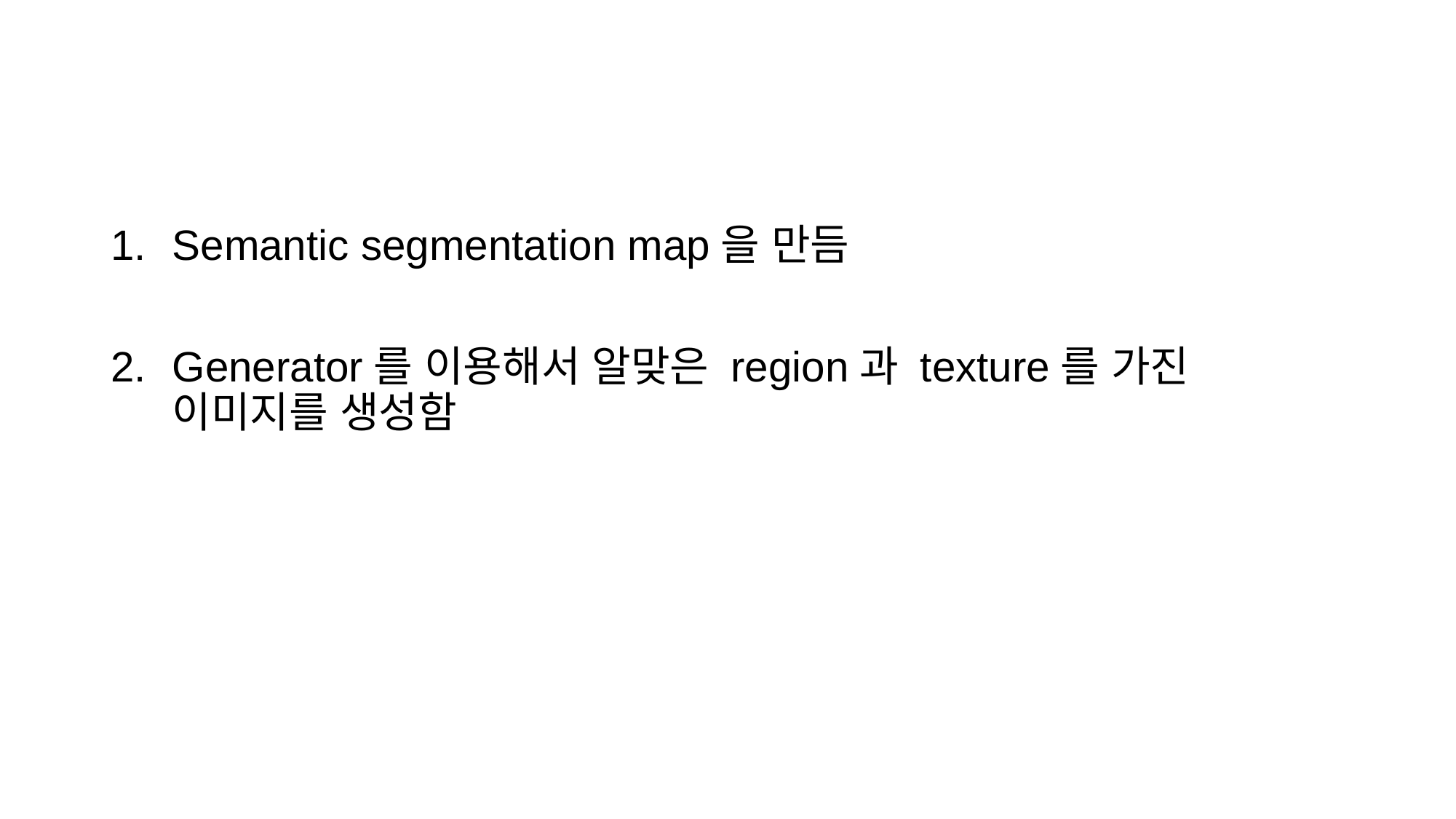

#
Semantic segmentation map을 만듬

Generator를 이용해서 알맞은 region과 texture를 가진 이미지를 생성함